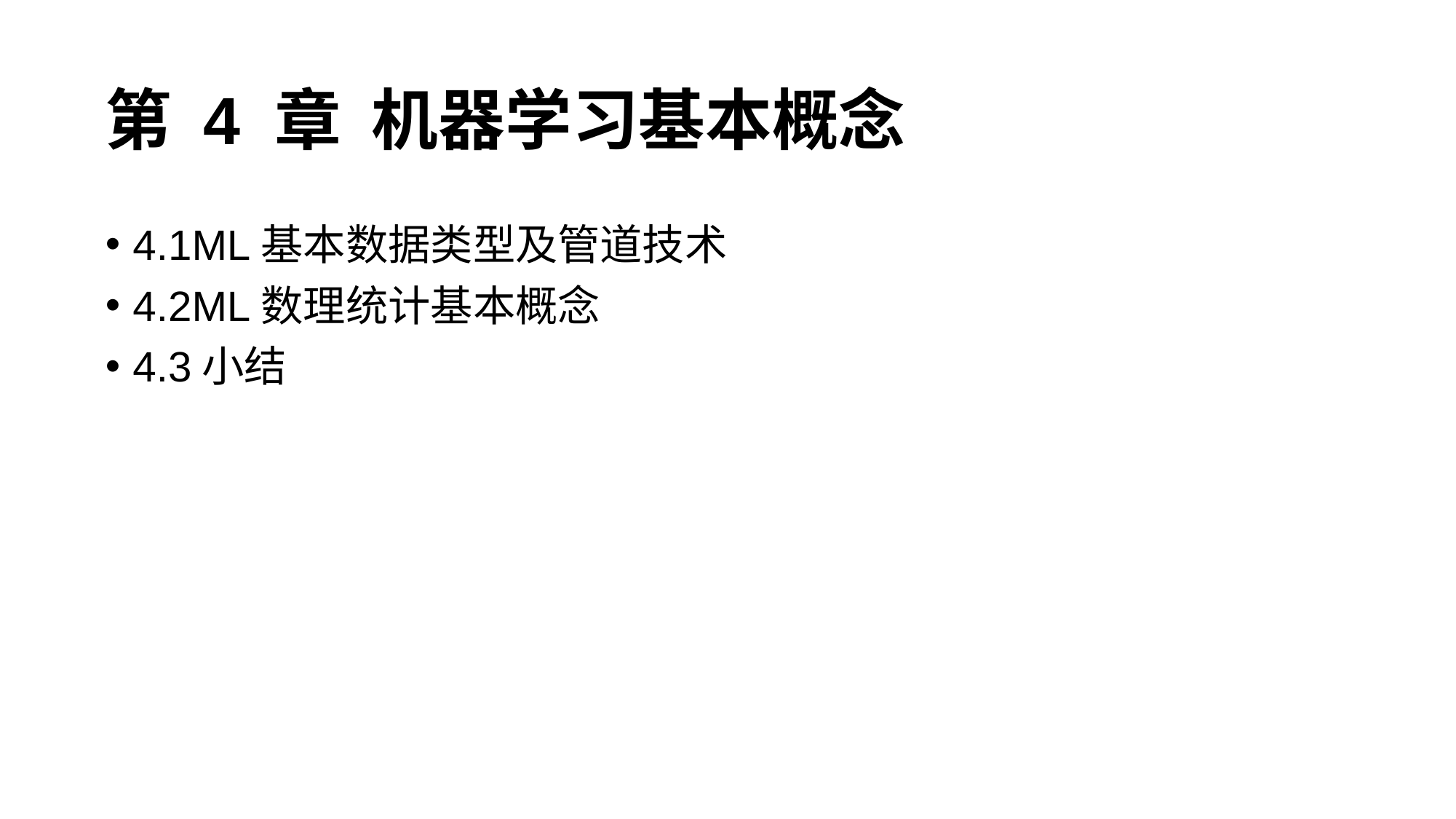

# 第 4 章  机器学习基本概念
4.1ML基本数据类型及管道技术
4.2ML数理统计基本概念
4.3小结